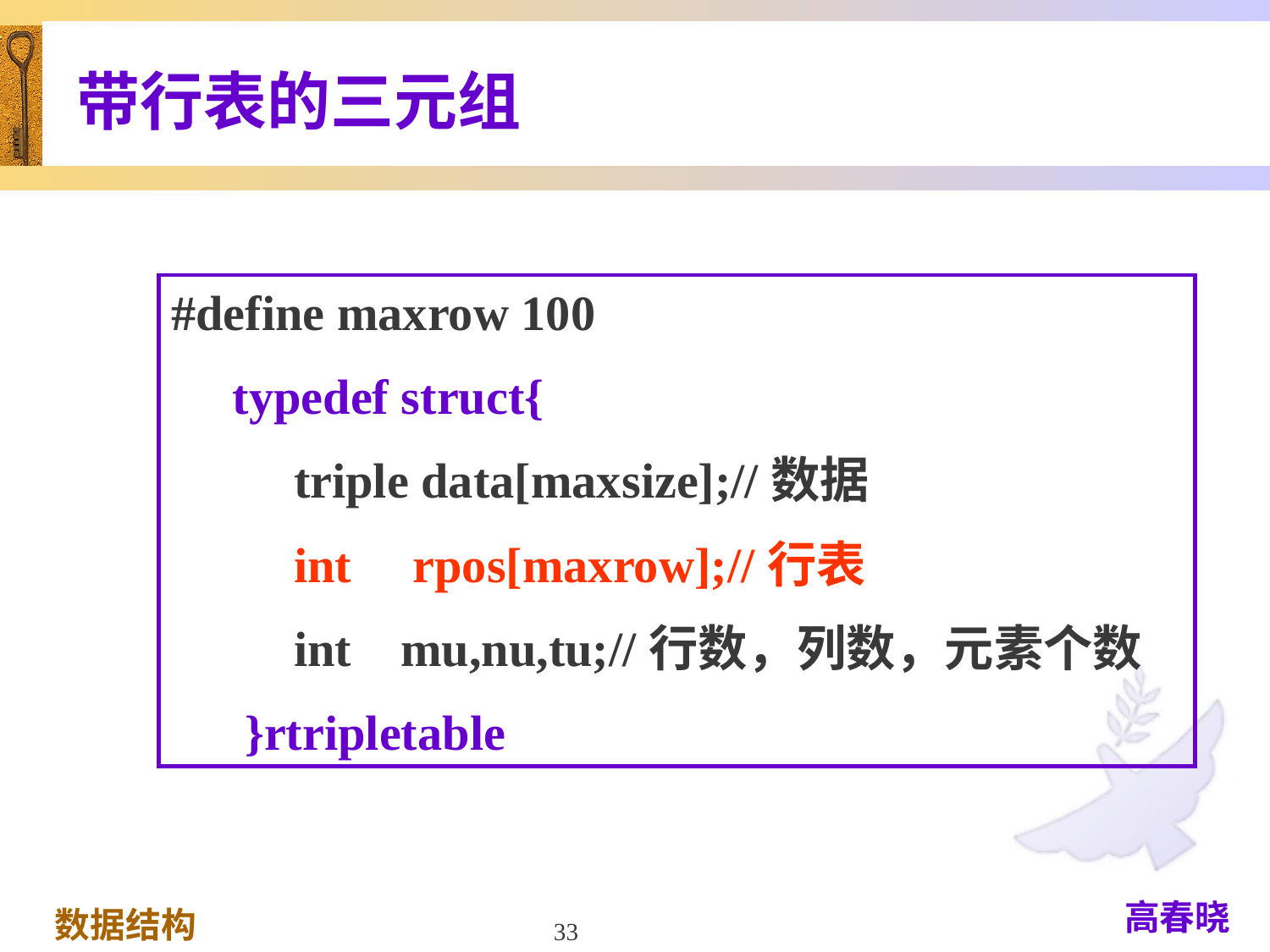

# 带行表的三元组
#define maxrow 100
     typedef struct{
          triple data[maxsize];//数据
          int     rpos[maxrow];//行表
          int    mu,nu,tu;//行数，列数，元素个数
      }rtripletable
33